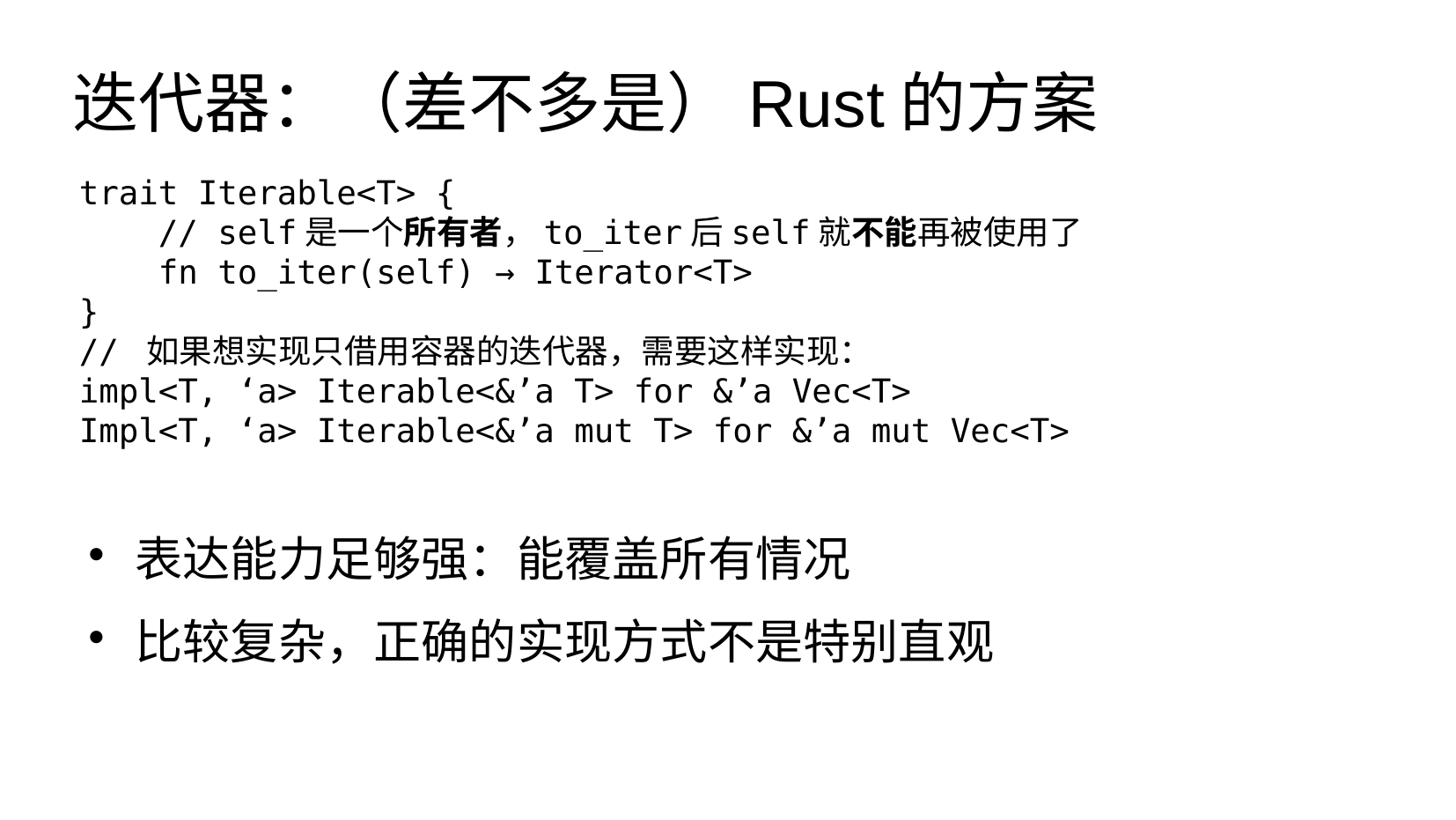

迭代器：（差不多是）Rust的方案
trait Iterable<T> {
    // self是一个所有者，to_iter后self就不能再被使用了
    fn to_iter(self) → Iterator<T>
}
// 如果想实现只借用容器的迭代器，需要这样实现：
impl<T, ‘a> Iterable<&’a T> for &’a Vec<T>
Impl<T, ‘a> Iterable<&’a mut T> for &’a mut Vec<T>
表达能力足够强：能覆盖所有情况
比较复杂，正确的实现方式不是特别直观